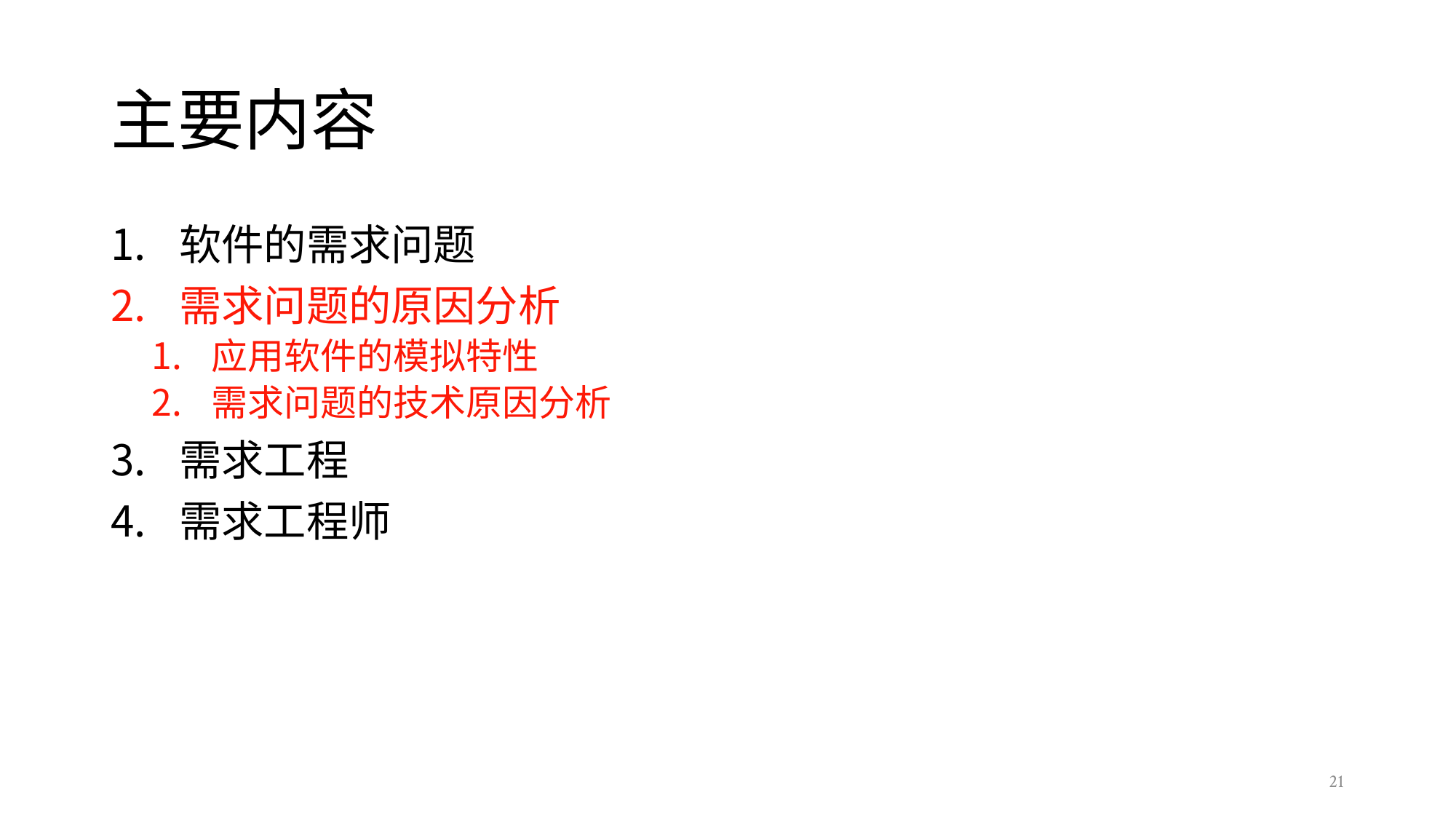

# 主要内容
软件的需求问题
需求问题的原因分析
应用软件的模拟特性
需求问题的技术原因分析
需求工程
需求工程师
21